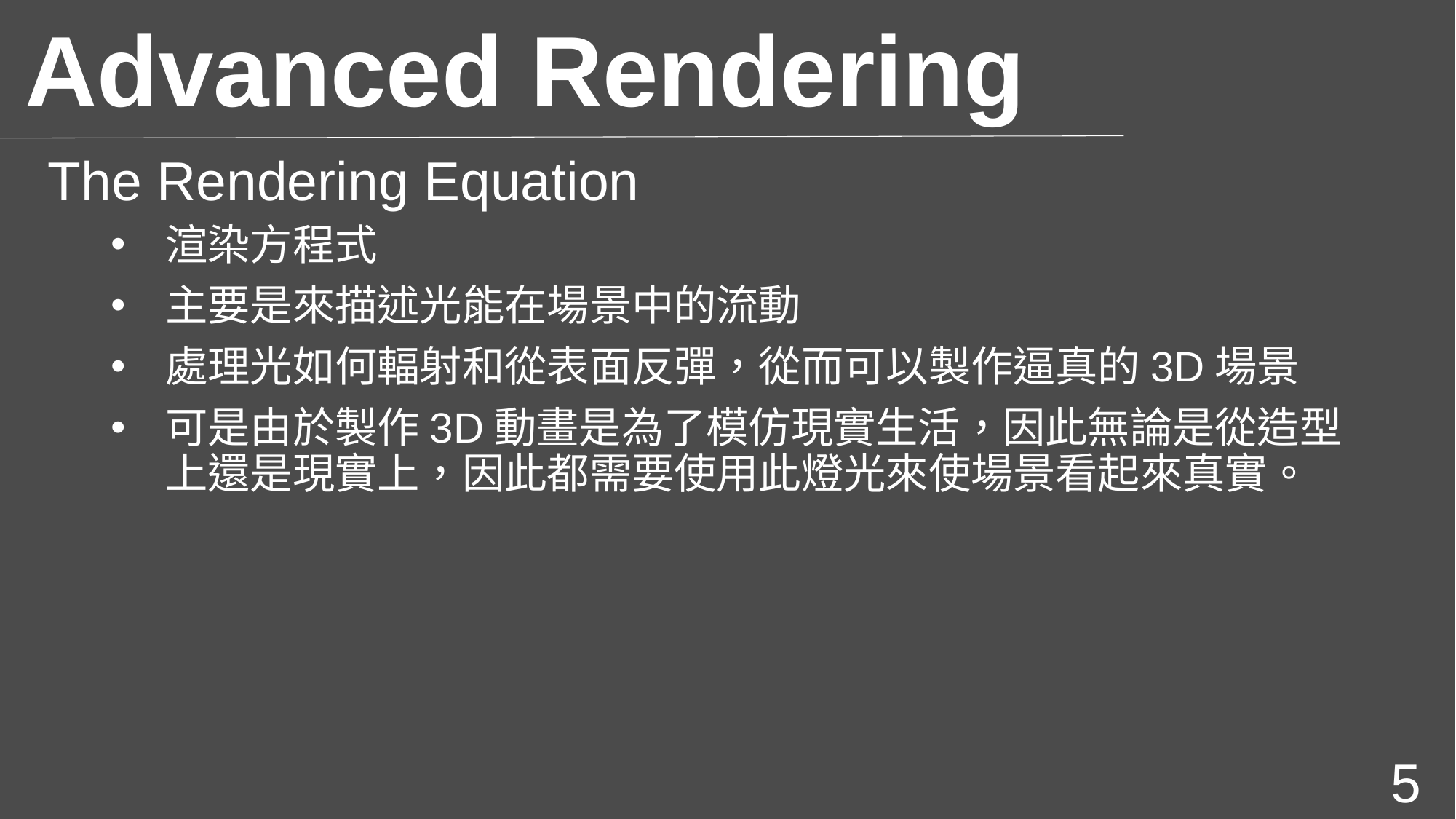

# Advanced Rendering

The Rendering Equation
渲染方程式
主要是來描述光能在場景中的流動
處理光如何輻射和從表面反彈，從而可以製作逼真的3D場景
可是由於製作3D動畫是為了模仿現實生活，因此無論是從造型上還是現實上，因此都需要使用此燈光來使場景看起來真實。
5